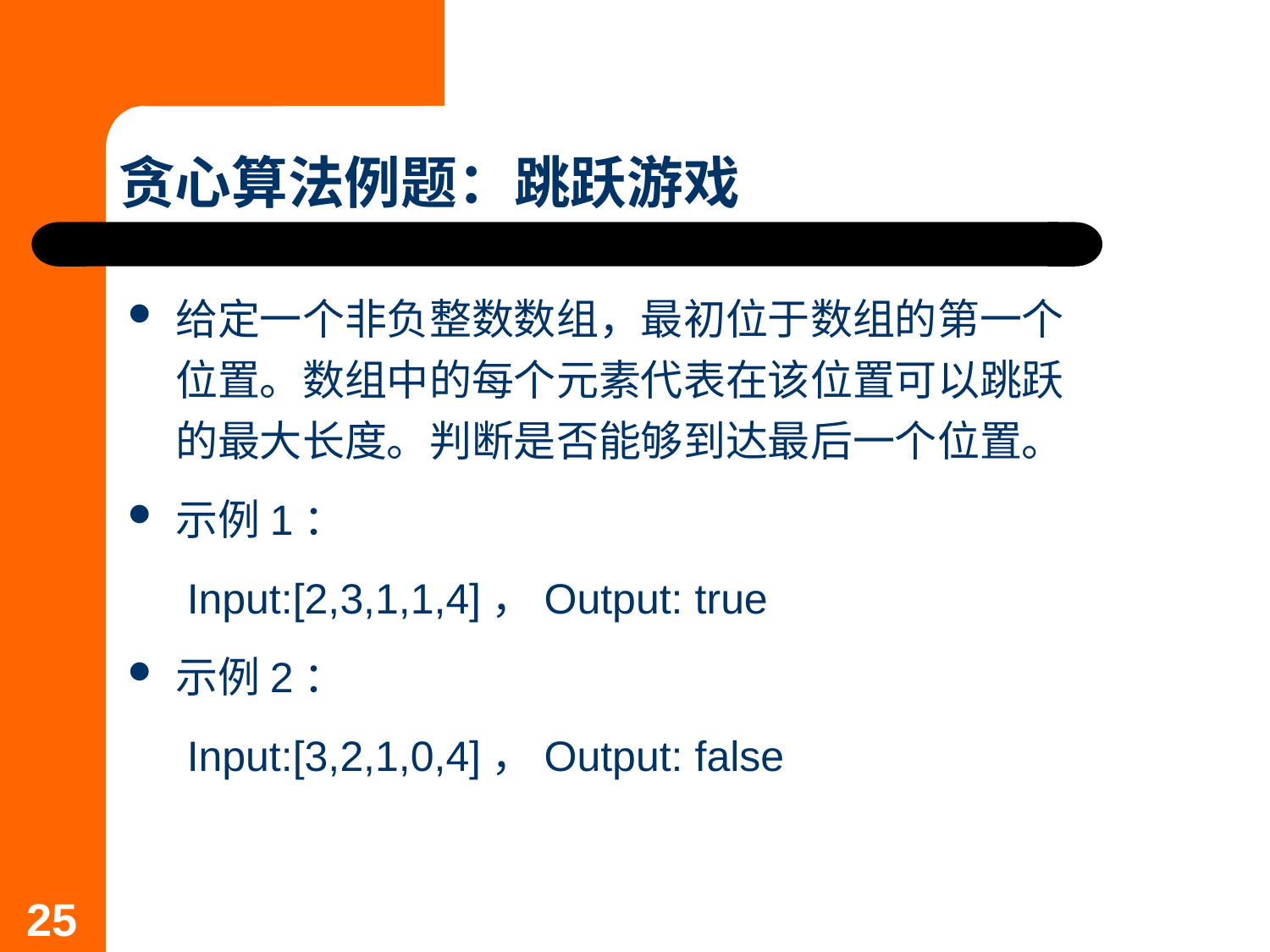

# 贪心算法例题：跳跃游戏
给定一个非负整数数组，最初位于数组的第一个位置。数组中的每个元素代表在该位置可以跳跃的最大长度。判断是否能够到达最后一个位置。
示例1：
     Input:[2,3,1,1,4]，Output: true
示例2：
     Input:[3,2,1,0,4]，Output: false

25